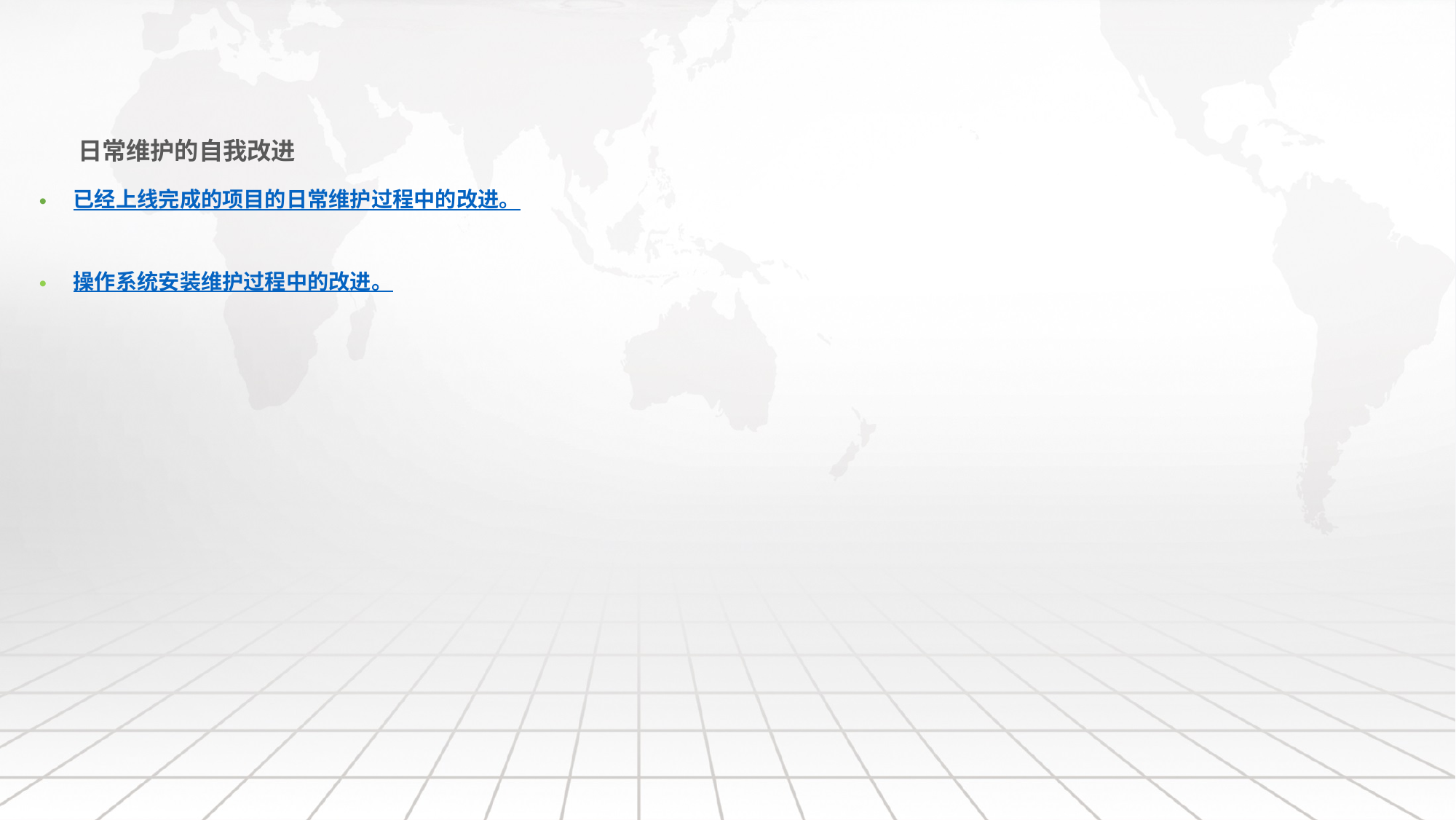

日常维护的自我改进

已经上线完成的项目的日常维护过程中的改进。

操作系统安装维护过程中的改进。